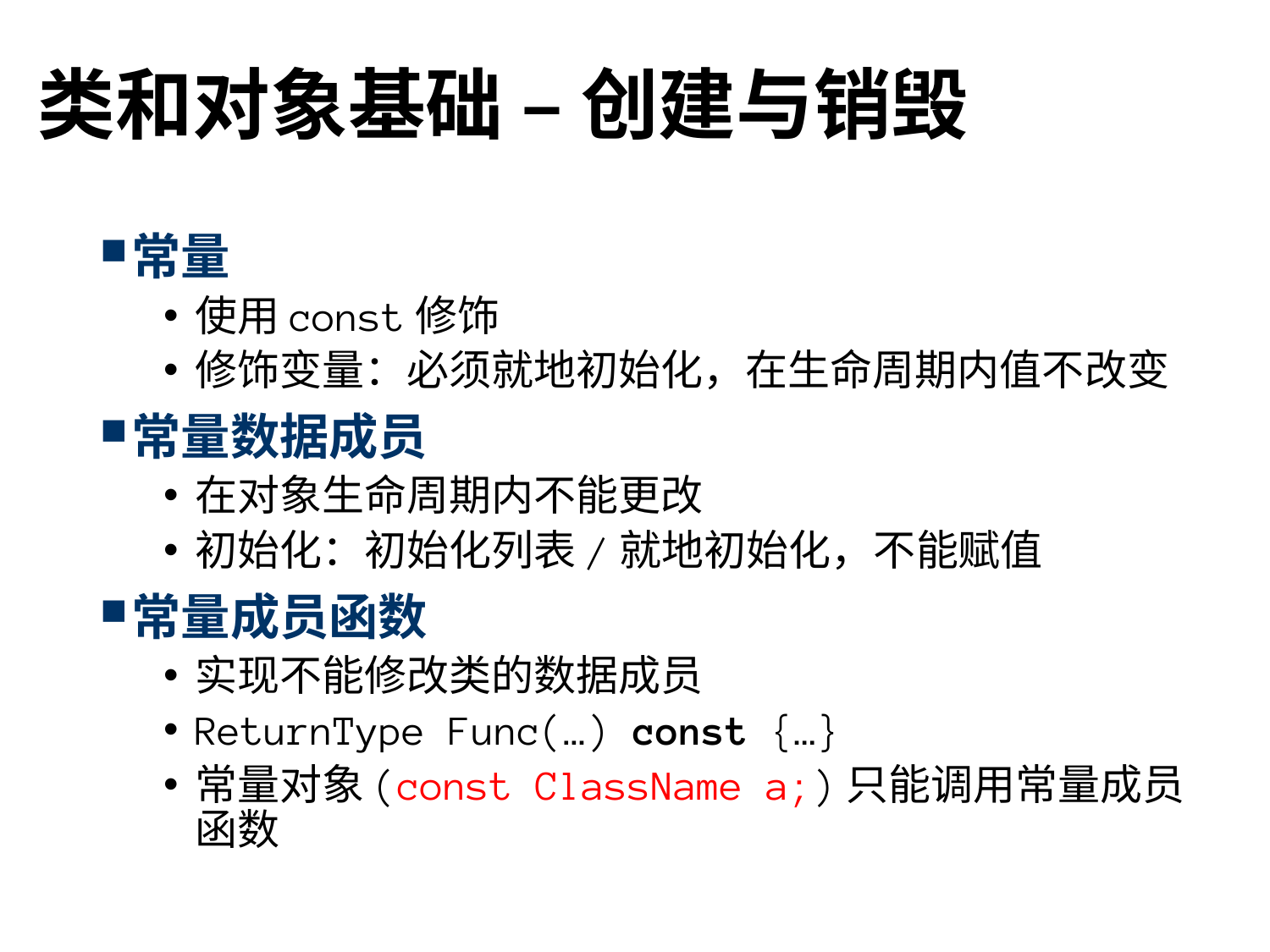

# 类和对象基础 – 创建与销毁
常量
使用const修饰
修饰变量：必须就地初始化，在生命周期内值不改变
常量数据成员
在对象生命周期内不能更改
初始化：初始化列表/就地初始化，不能赋值
常量成员函数
实现不能修改类的数据成员
ReturnType Func(…) const {…}
常量对象(const ClassName a;)只能调用常量成员函数